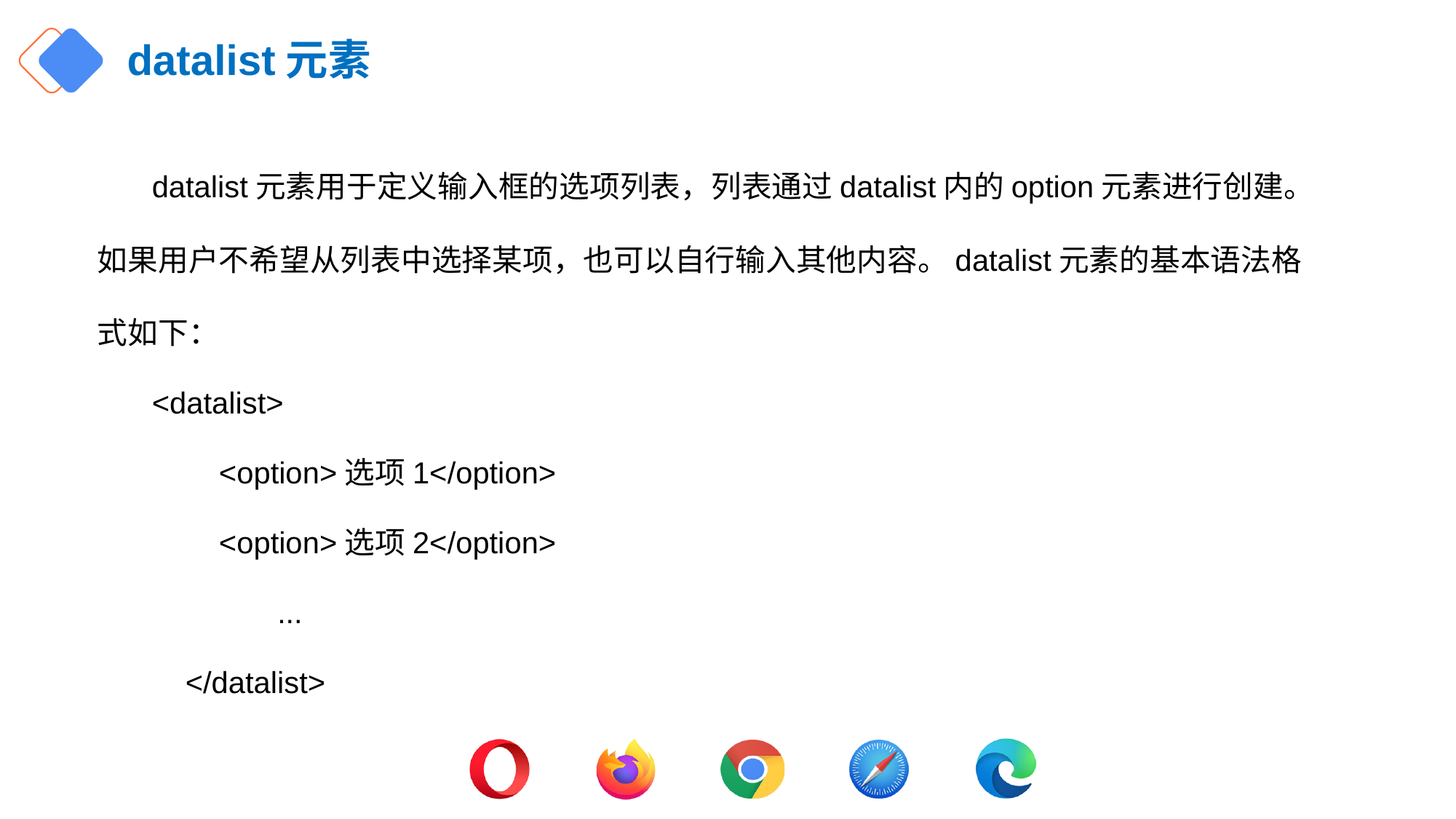

# datalist元素

datalist元素用于定义输入框的选项列表，列表通过datalist内的option元素进行创建。如果用户不希望从列表中选择某项，也可以自行输入其他内容。datalist元素的基本语法格式如下：
<datalist>
        <option>选项1</option>
        <option>选项2</option>
               ...
    </datalist>